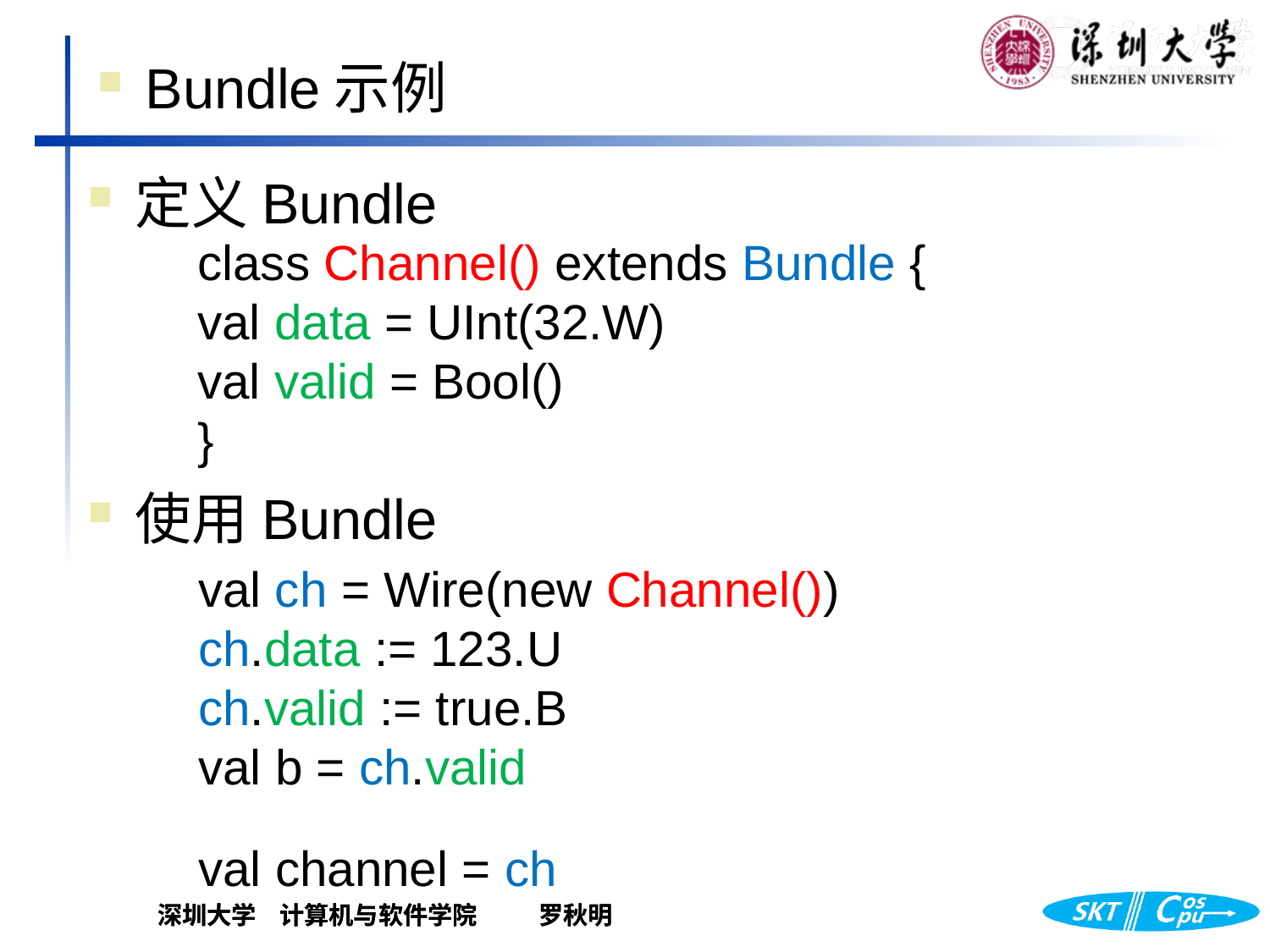

Bundle示例
定义Bundle

使用Bundle
class Channel() extends Bundle {
val data = UInt(32.W)
val valid = Bool()
}
val ch = Wire(new Channel())
ch.data := 123.U
ch.valid := true.B
val b = ch.valid

val channel = ch